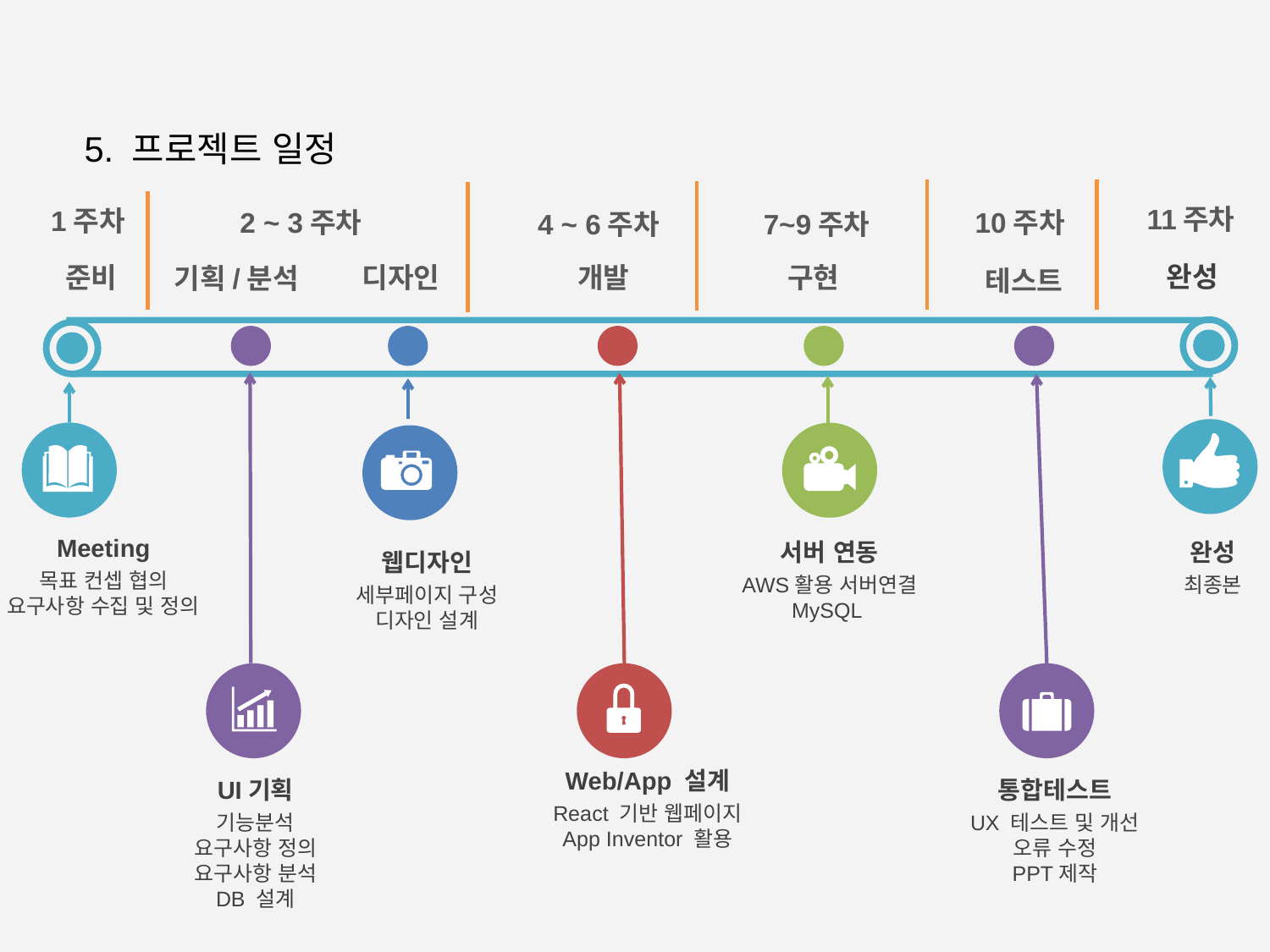

5. 프로젝트 일정
11주차
1주차
2 ~ 3주차
10주차
7~9주차
4 ~ 6주차
완성
준비
디자인
개발
구현
기획/분석
테스트

Meeting
목표 컨셉 협의
요구사항 수집 및 정의
서버 연동
AWS활용 서버연결
MySQL
완성
최종본
웹디자인
세부페이지 구성
디자인 설계

Web/App 설계
React 기반 웹페이지
App Inventor 활용
UI기획
기능분석
요구사항 정의
요구사항 분석
DB 설계
통합테스트
UX 테스트 및 개선
오류 수정
PPT제작